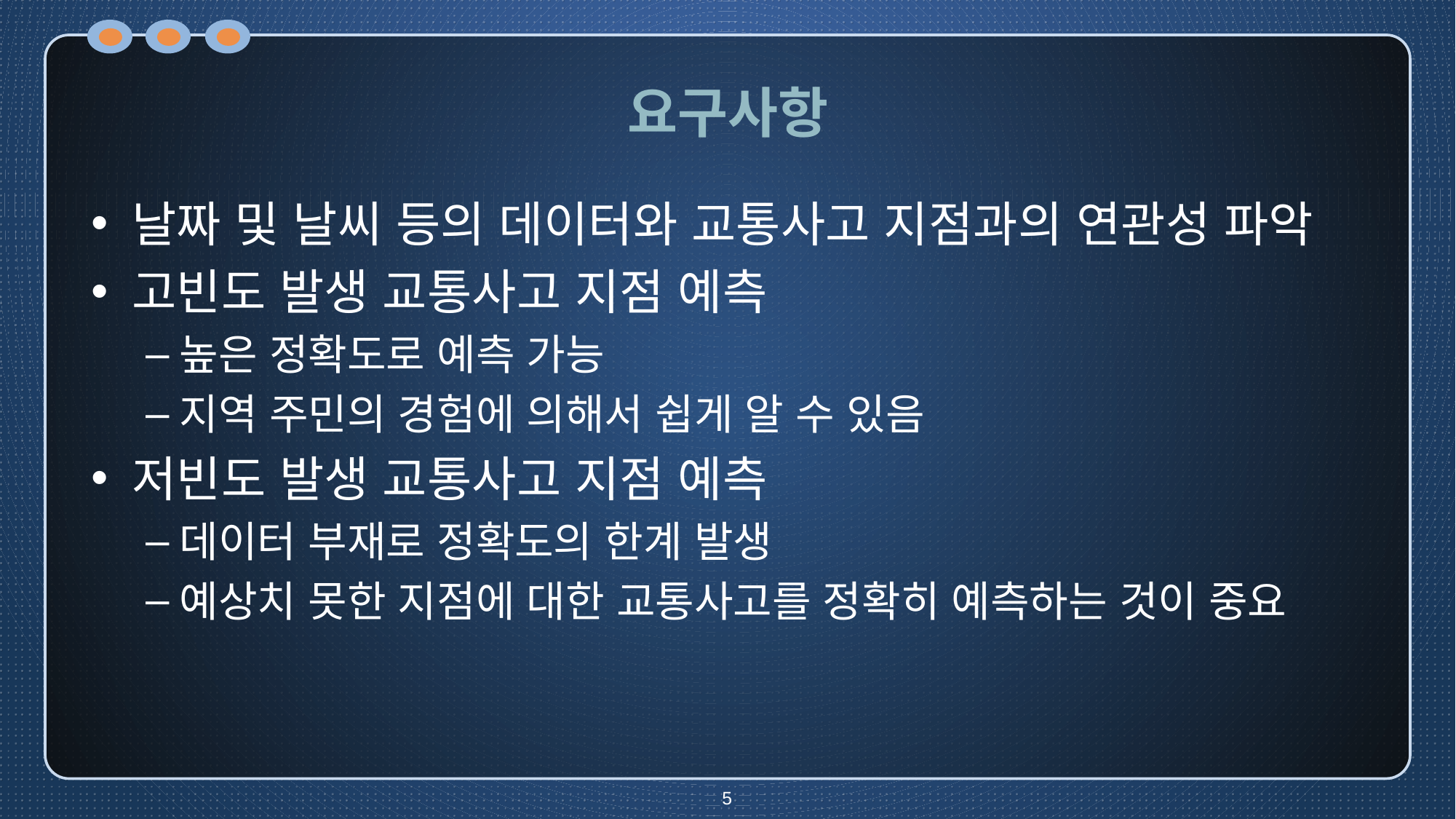

# 요구사항
날짜 및 날씨 등의 데이터와 교통사고 지점과의 연관성 파악
고빈도 발생 교통사고 지점 예측
높은 정확도로 예측 가능
지역 주민의 경험에 의해서 쉽게 알 수 있음
저빈도 발생 교통사고 지점 예측
데이터 부재로 정확도의 한계 발생
예상치 못한 지점에 대한 교통사고를 정확히 예측하는 것이 중요
5